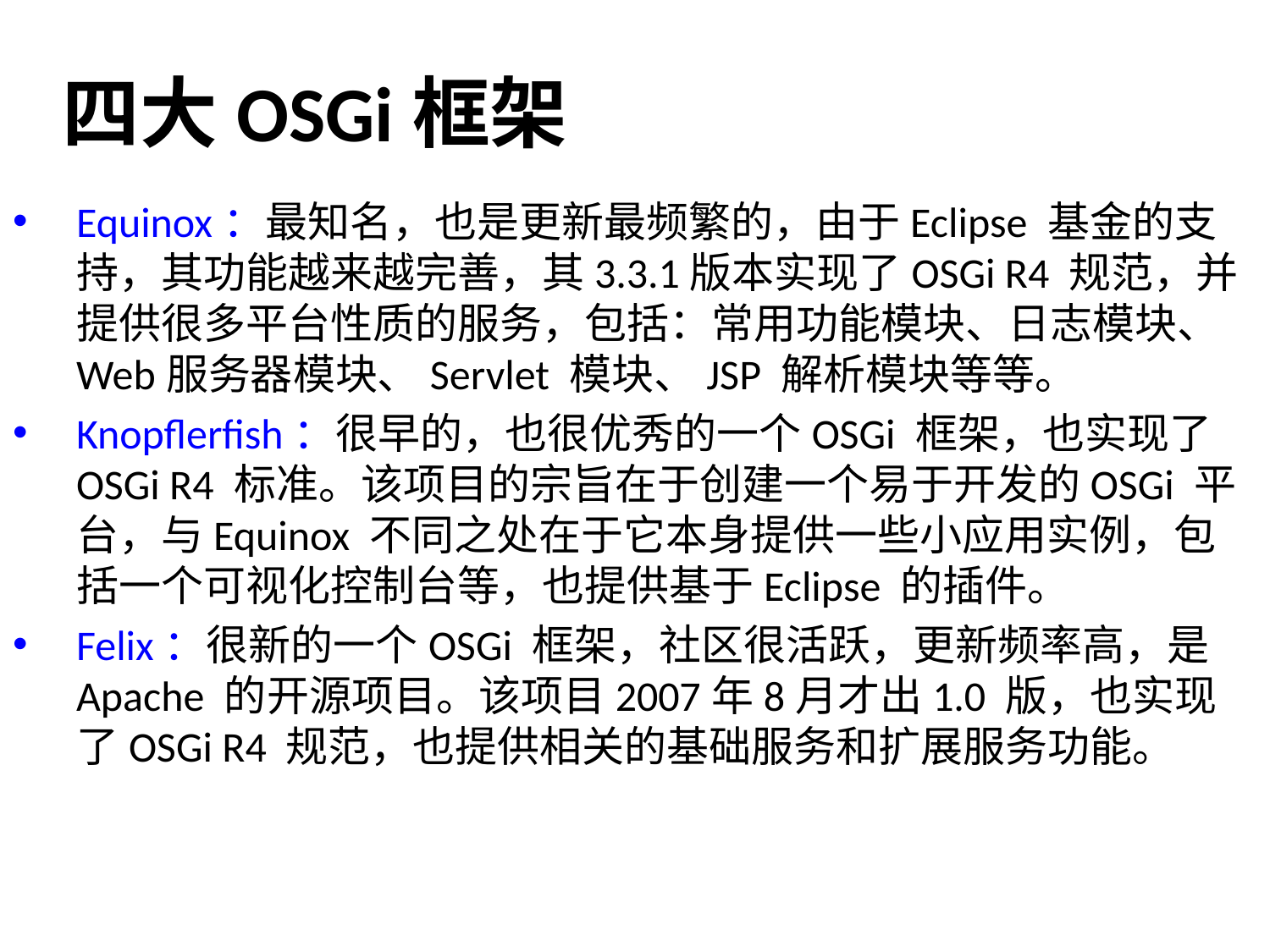

# 四大OSGi框架
Equinox：最知名，也是更新最频繁的，由于Eclipse 基金的支持，其功能越来越完善，其3.3.1版本实现了OSGi R4 规范，并提供很多平台性质的服务，包括：常用功能模块、日志模块、Web服务器模块、Servlet 模块、JSP 解析模块等等。
Knopflerfish：很早的，也很优秀的一个OSGi 框架，也实现了OSGi R4 标准。该项目的宗旨在于创建一个易于开发的OSGi 平台，与Equinox 不同之处在于它本身提供一些小应用实例，包括一个可视化控制台等，也提供基于Eclipse 的插件。
Felix：很新的一个OSGi 框架，社区很活跃，更新频率高，是Apache 的开源项目。该项目2007年8月才出1.0 版，也实现了OSGi R4 规范，也提供相关的基础服务和扩展服务功能。